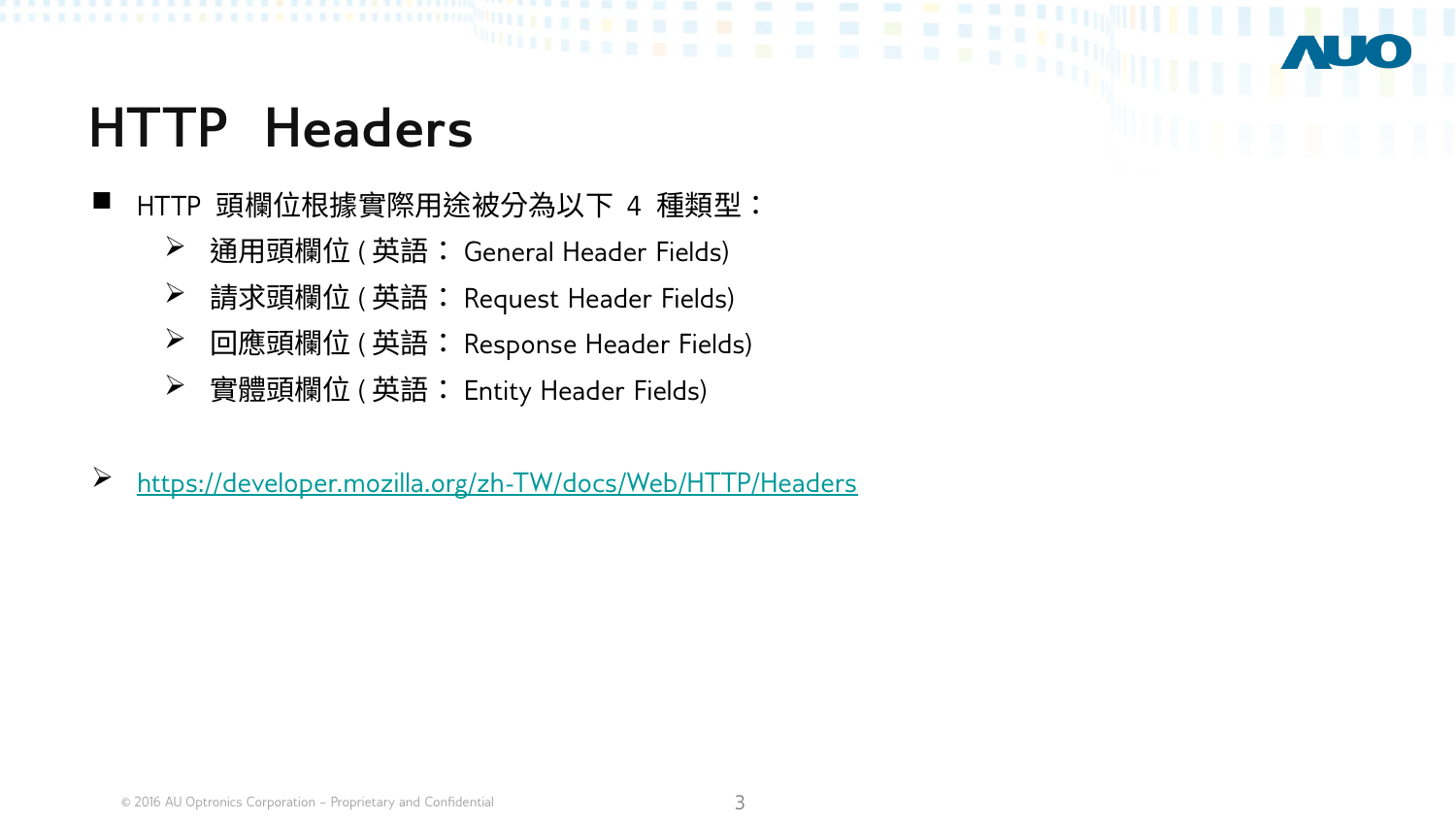

# HTTP  Headers
HTTP 頭欄位根據實際用途被分為以下 4 種類型：
通用頭欄位(英語：General Header Fields)
請求頭欄位(英語：Request Header Fields)
回應頭欄位(英語：Response Header Fields)
實體頭欄位(英語：Entity Header Fields)

https://developer.mozilla.org/zh-TW/docs/Web/HTTP/Headers